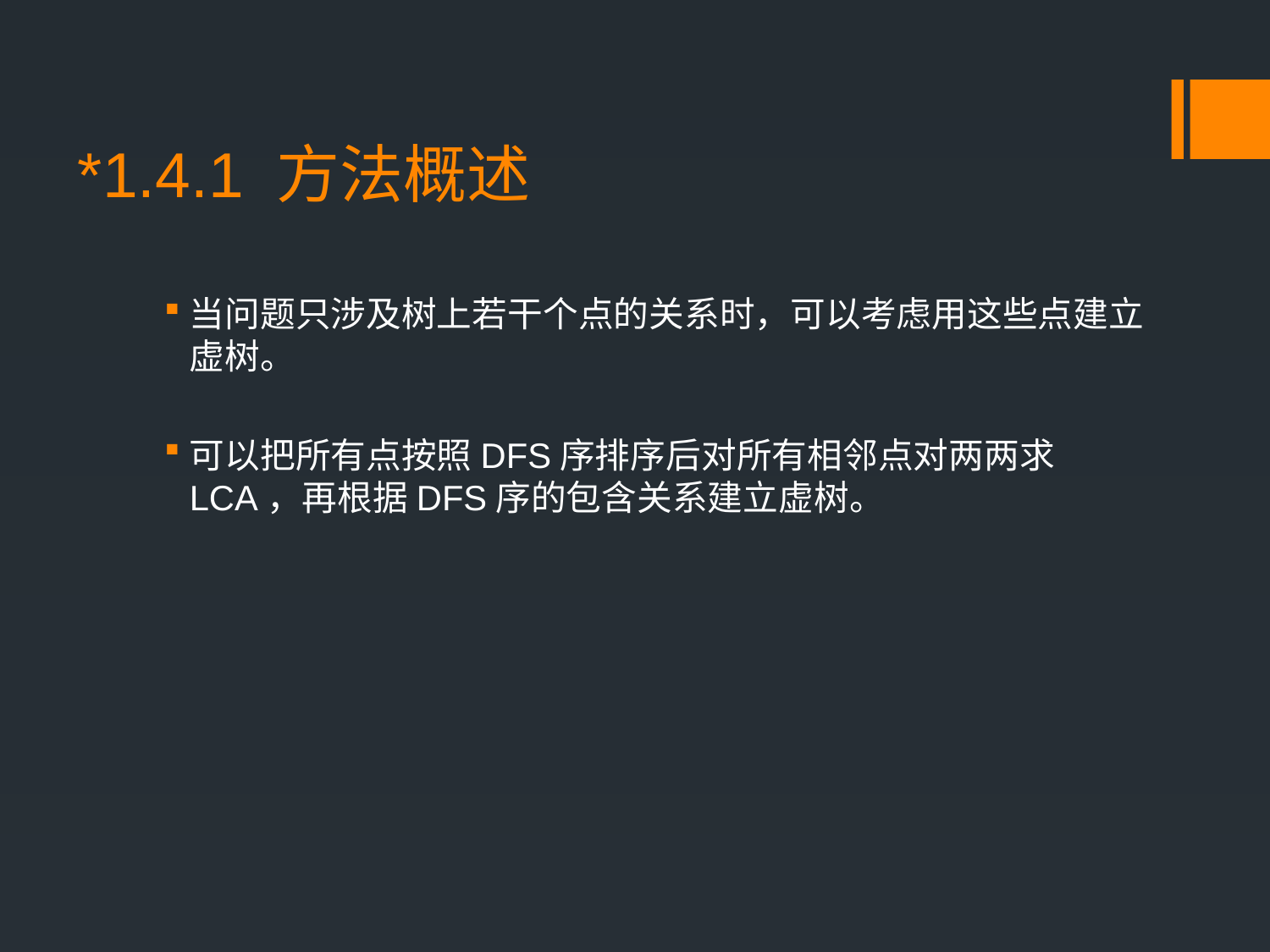

# *1.4.1 方法概述

当问题只涉及树上若干个点的关系时，可以考虑用这些点建立虚树。

可以把所有点按照DFS序排序后对所有相邻点对两两求LCA，再根据DFS序的包含关系建立虚树。